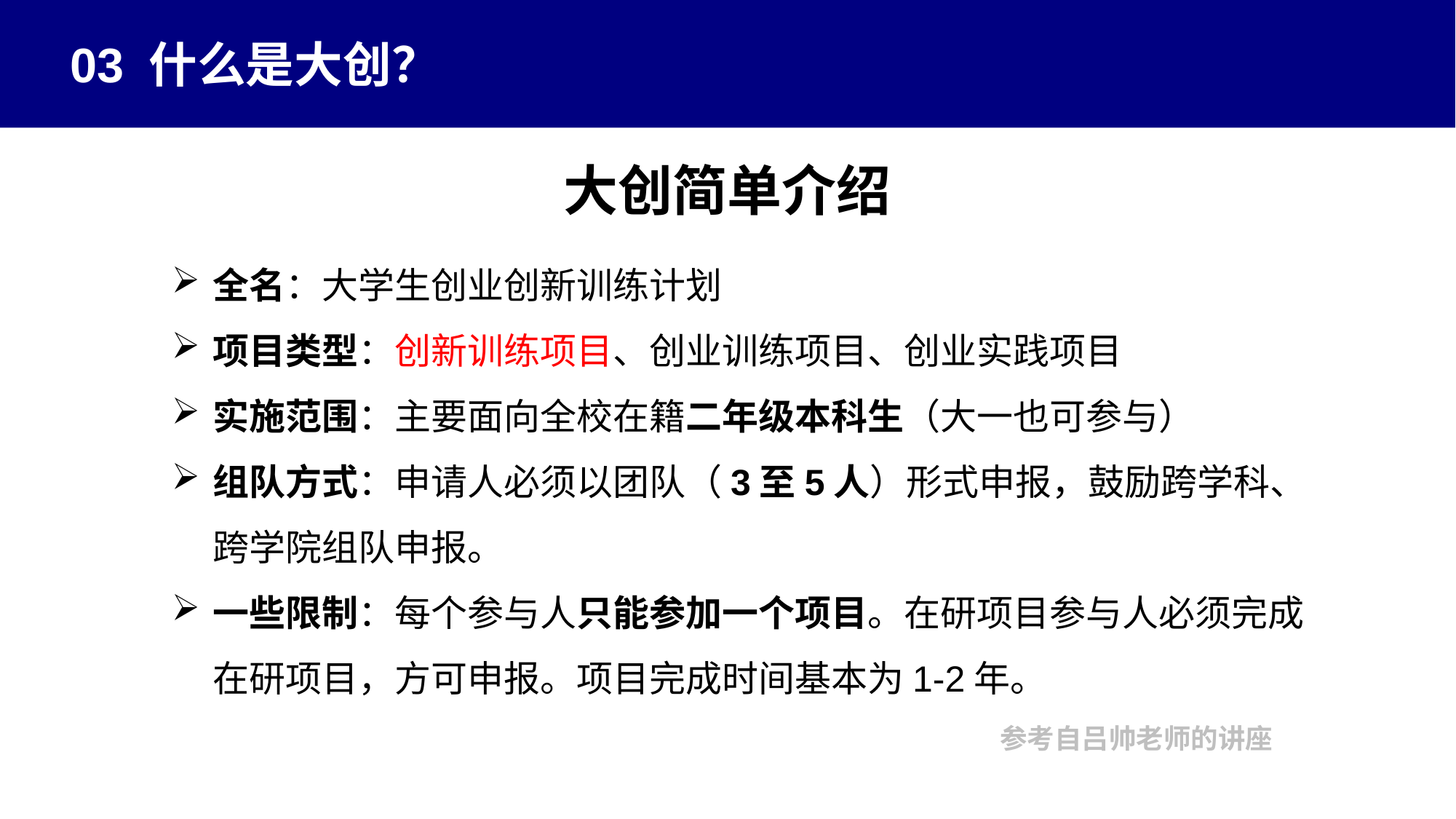

03 什么是大创？
大创简单介绍
全名：大学生创业创新训练计划
项目类型：创新训练项目、创业训练项目、创业实践项目
实施范围：主要面向全校在籍二年级本科生（大一也可参与）
组队方式：申请人必须以团队（3至5人）形式申报，鼓励跨学科、跨学院组队申报。
一些限制：每个参与人只能参加一个项目。在研项目参与人必须完成在研项目，方可申报。项目完成时间基本为1-2年。
参考自吕帅老师的讲座
5